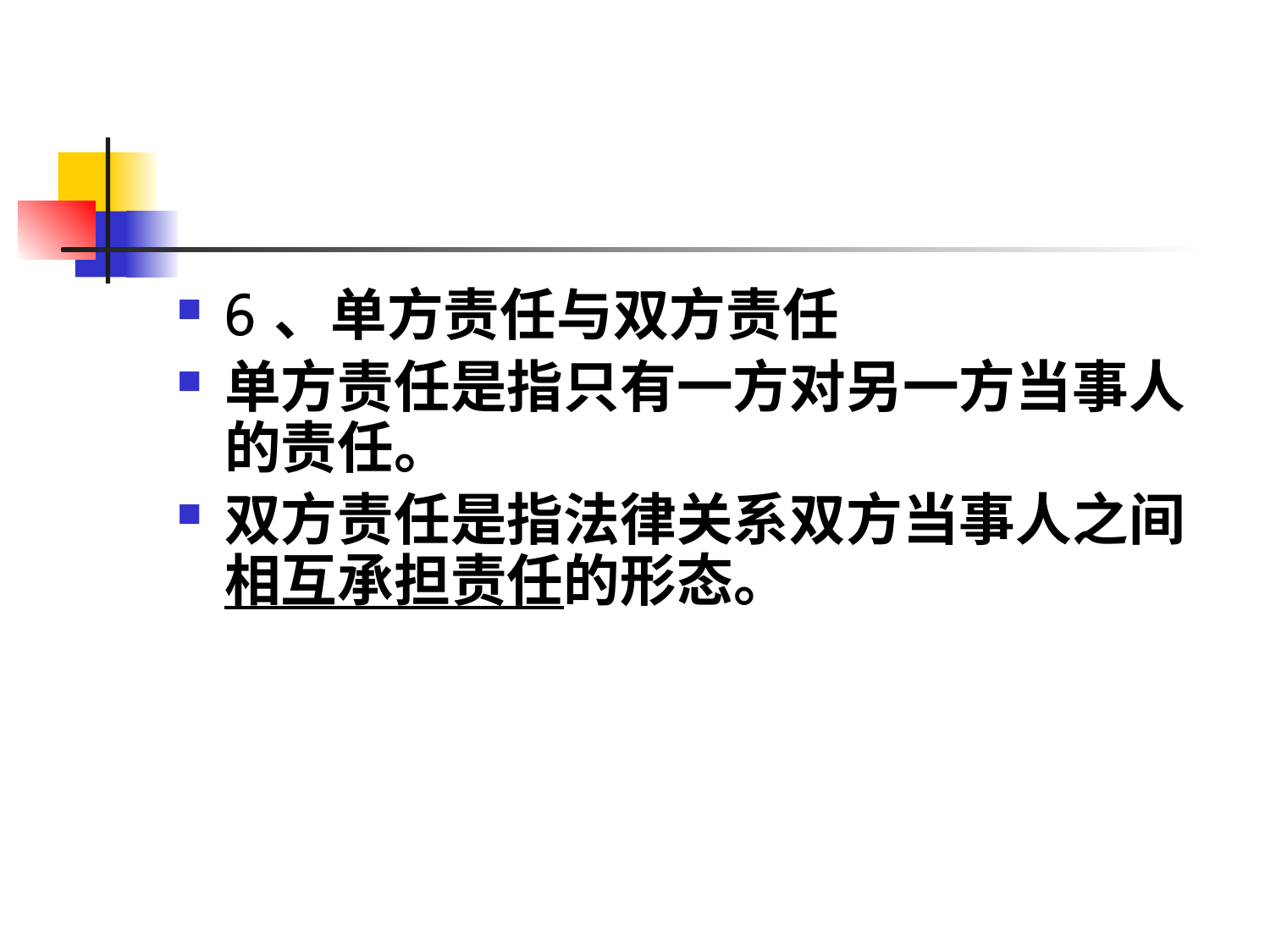

#
6、单方责任与双方责任
单方责任是指只有一方对另一方当事人的责任。
双方责任是指法律关系双方当事人之间相互承担责任的形态。